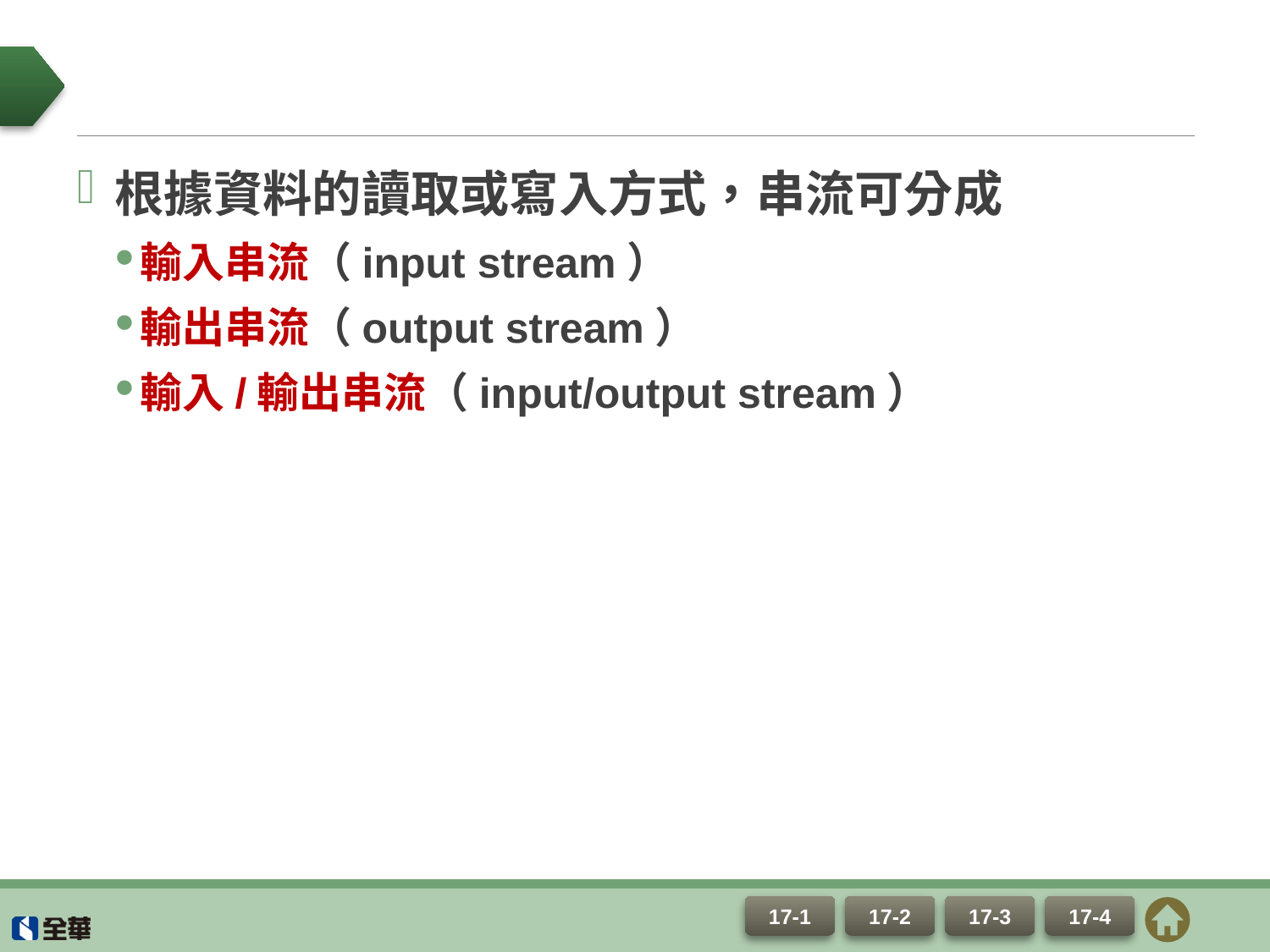

#
根據資料的讀取或寫入方式，串流可分成
輸入串流（input stream）
輸出串流（output stream）
輸入/輸出串流（input/output stream）